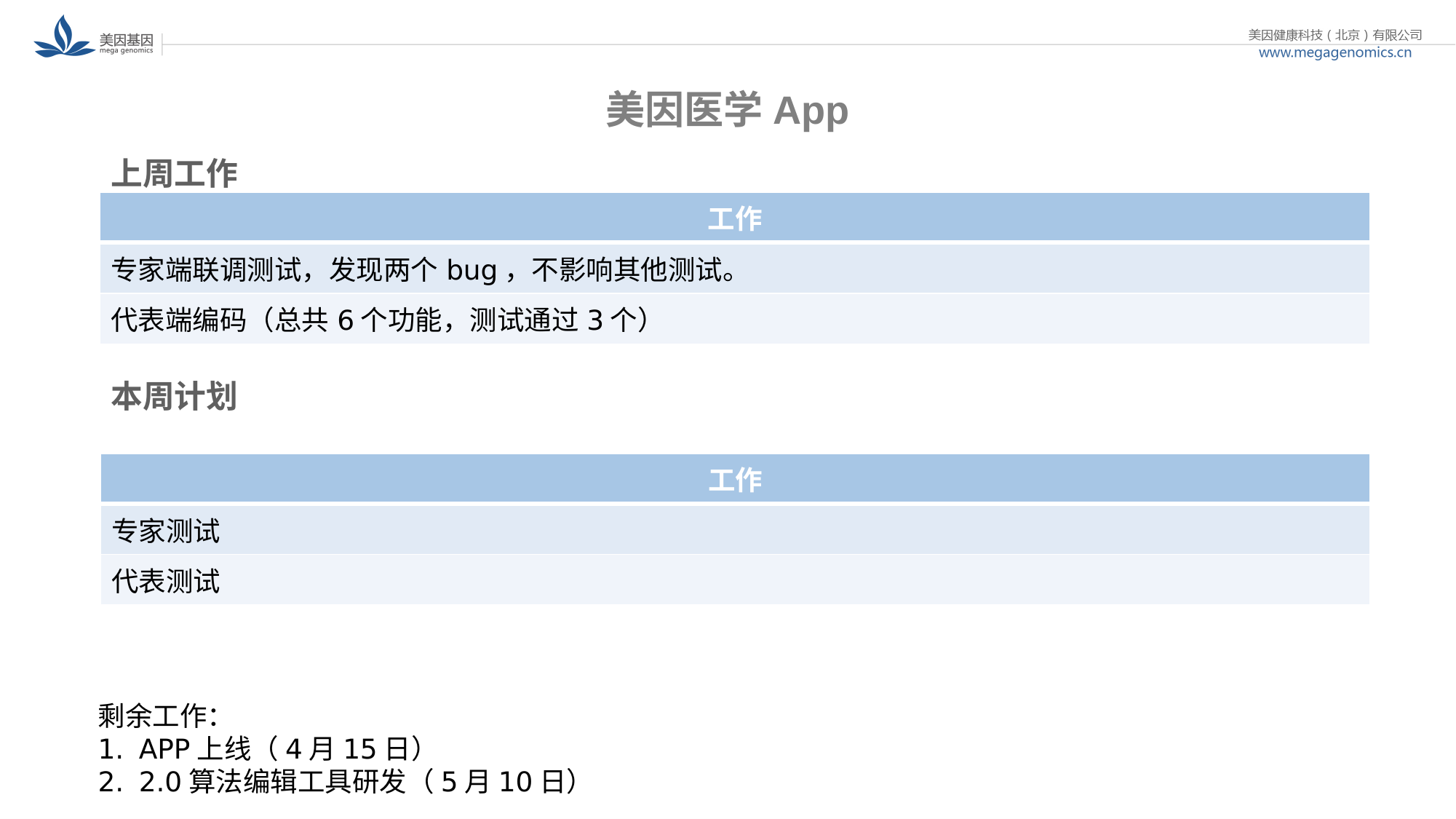

# 美因医学App
上周工作

本周计划

| 工作 |
| --- |
| 专家端联调测试，发现两个bug，不影响其他测试。 |
| 代表端编码（总共6个功能，测试通过3个） |
| 工作 |
| --- |
| 专家测试 |
| 代表测试 |
剩余工作：
APP上线（4月15日）
2.0算法编辑工具研发（5月10日）